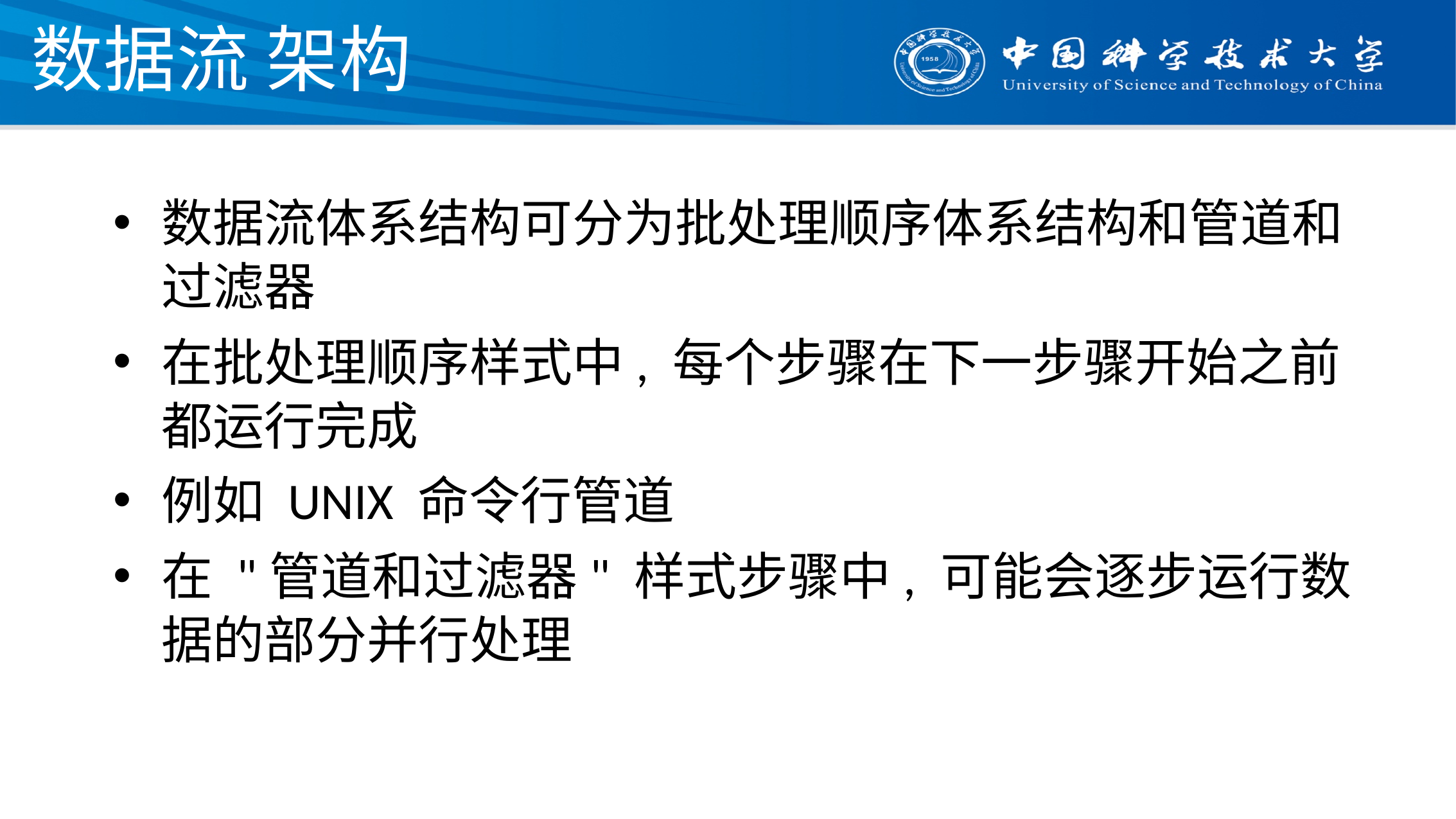

# 数据流 架构
数据流体系结构可分为批处理顺序体系结构和管道和过滤器
在批处理顺序样式中, 每个步骤在下一步骤开始之前都运行完成
例如 UNIX 命令行管道
在 "管道和过滤器" 样式步骤中, 可能会逐步运行数据的部分并行处理